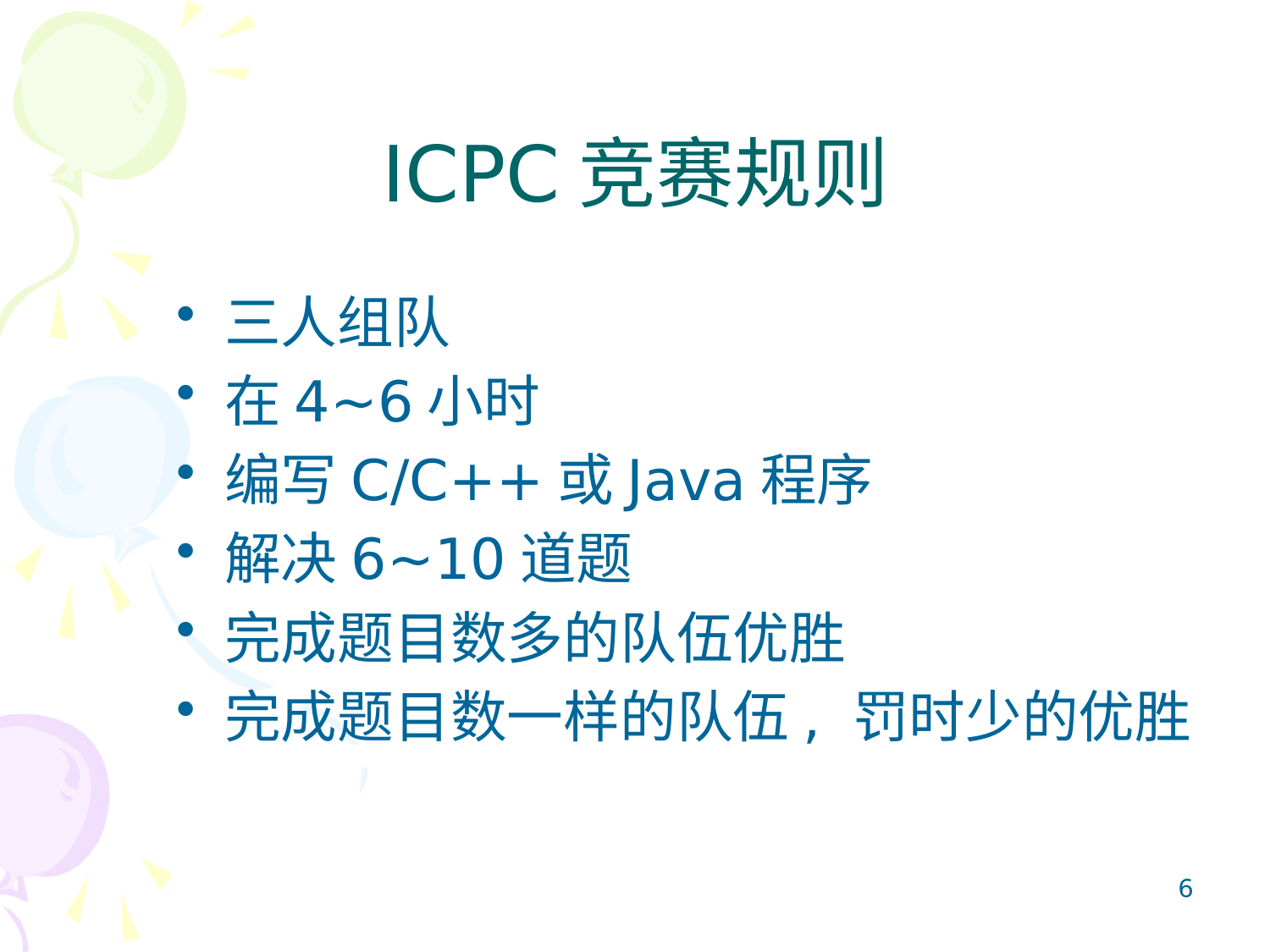

# ICPC竞赛规则
三人组队
在4~6小时
编写C/C++或Java程序
解决6~10道题
完成题目数多的队伍优胜
完成题目数一样的队伍, 罚时少的优胜

6